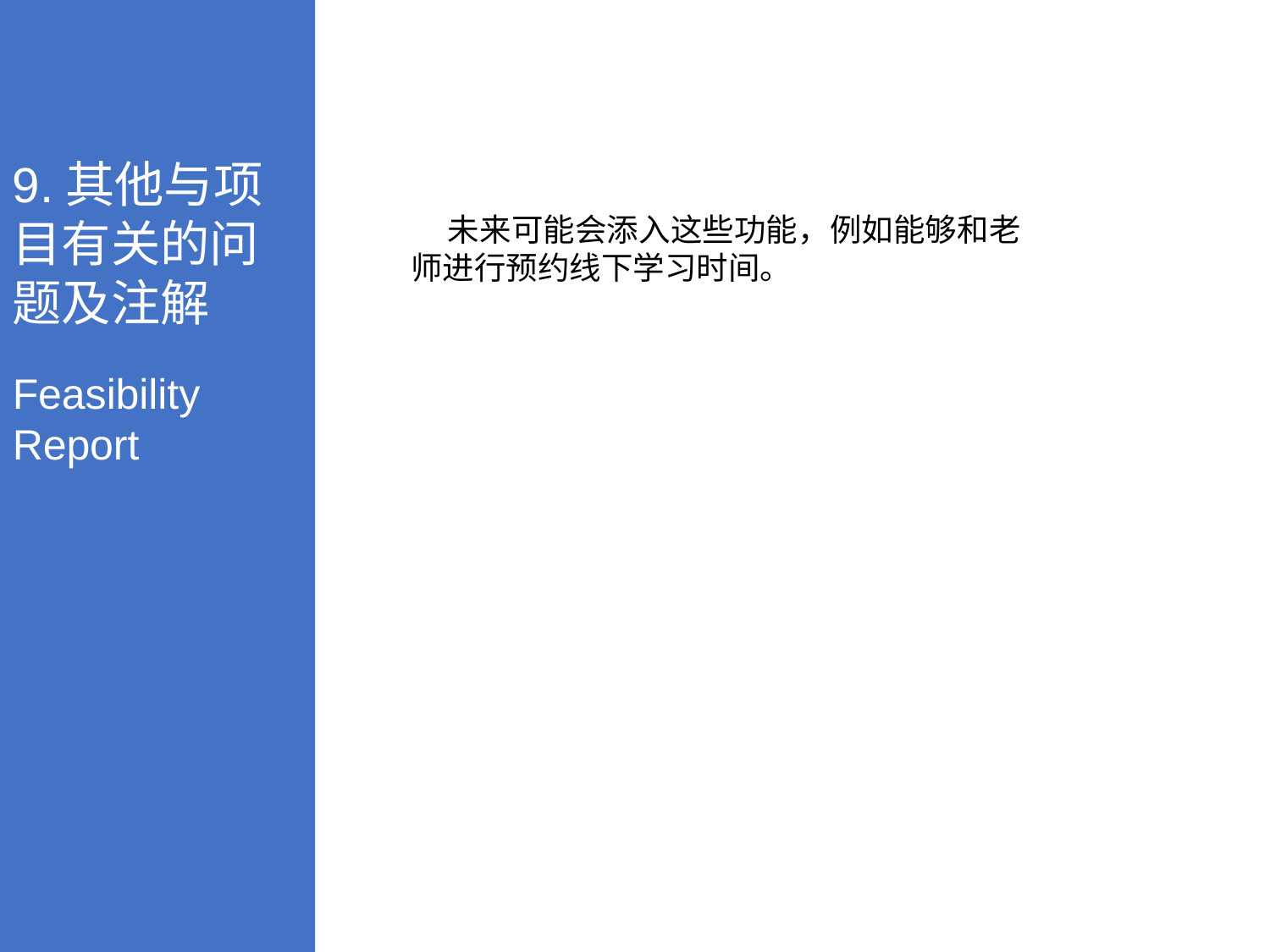

9.其他与项目有关的问题及注解
Feasibility Report

未来可能会添入这些功能，例如能够和老师进行预约线下学习时间。